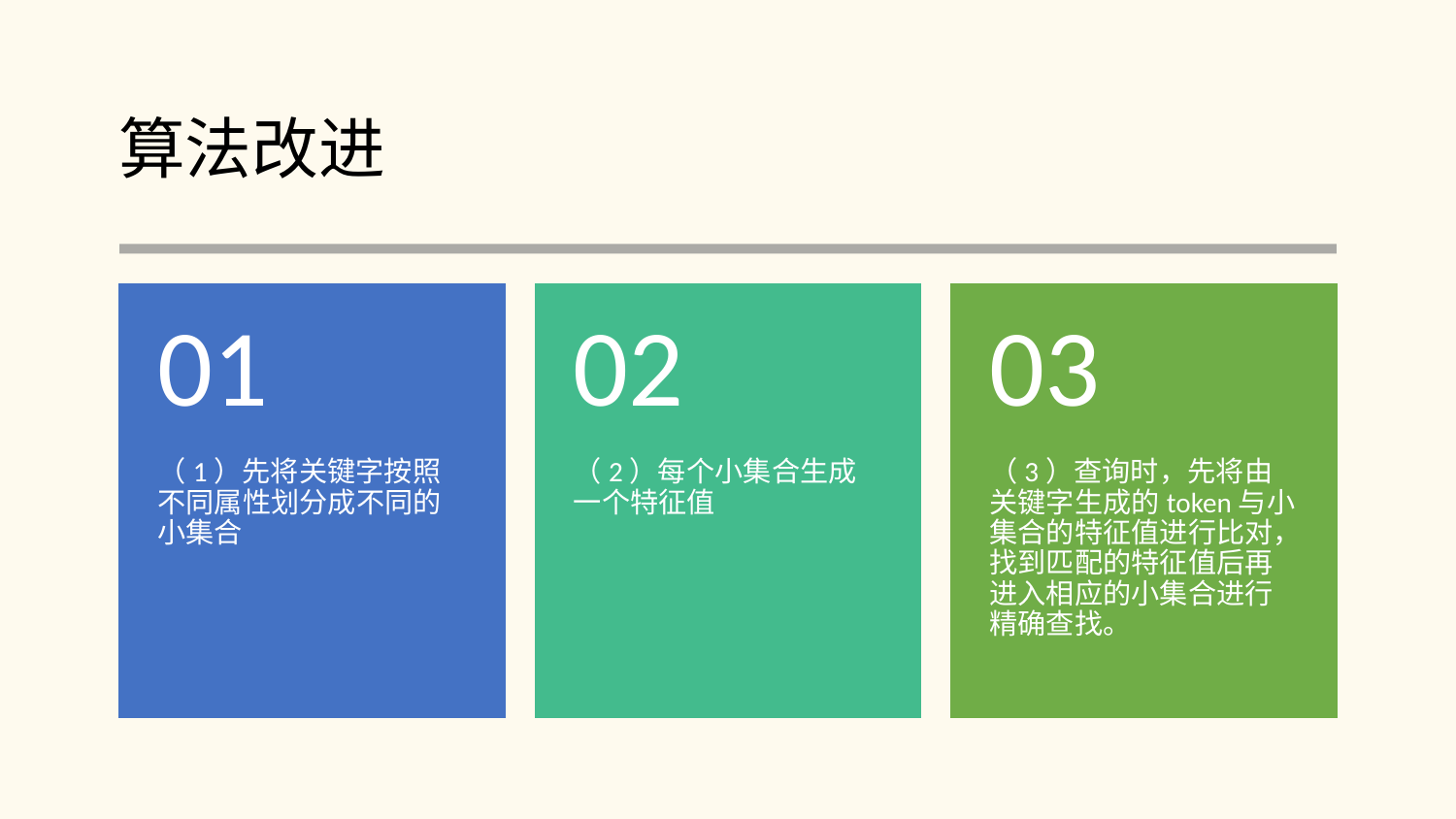

# 算法改进

（1）先将关键字按照不同属性划分成不同的小集合
01
（2）每个小集合生成一个特征值
02
（3）查询时，先将由关键字生成的token与小集合的特征值进行比对，找到匹配的特征值后再进入相应的小集合进行精确查找。
03